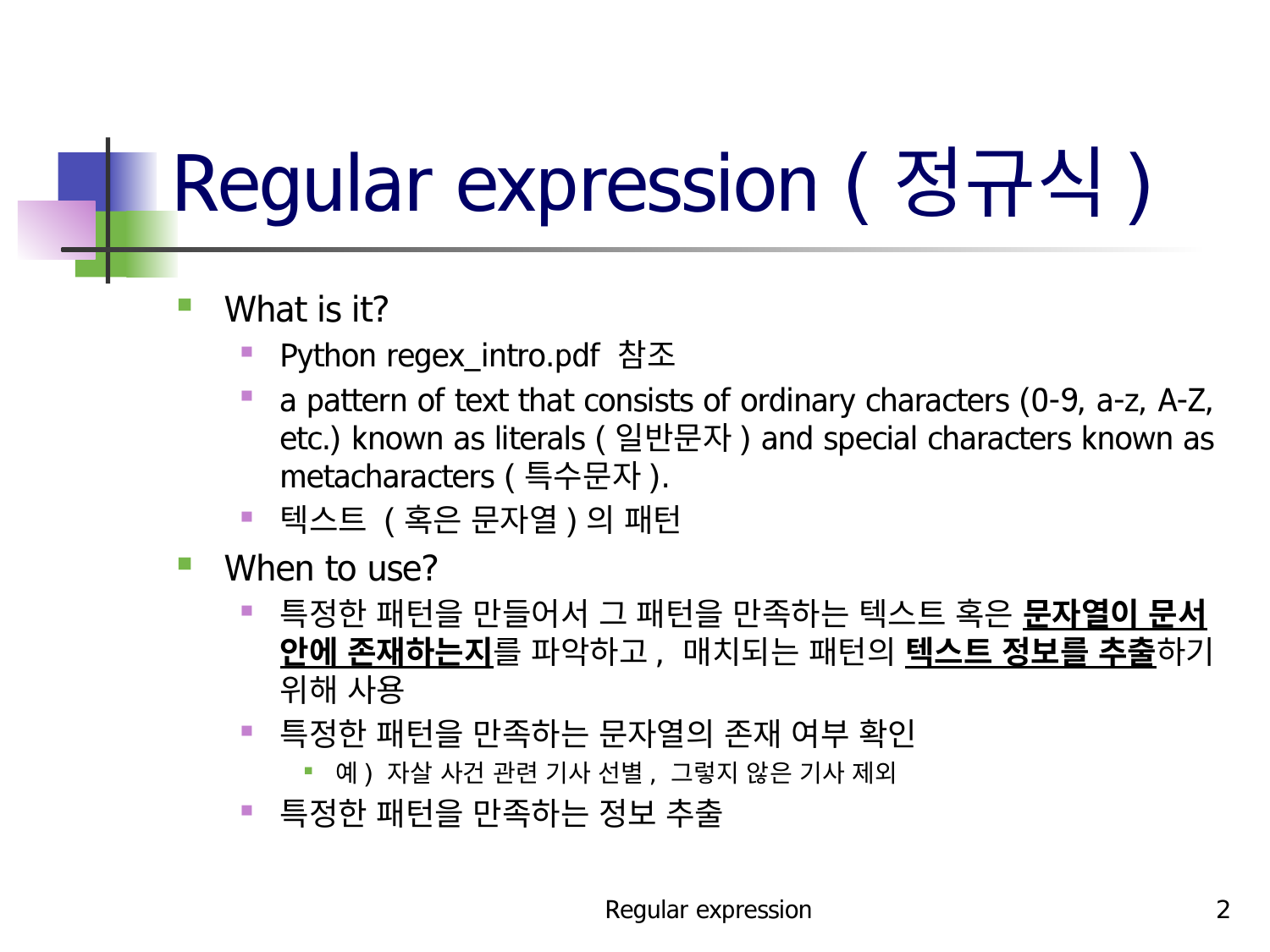

# Regular expression (정규식)
What is it?
Python regex_intro.pdf 참조
a pattern of text that consists of ordinary characters (0-9, a-z, A-Z, etc.) known as literals (일반문자) and special characters known as metacharacters (특수문자).
텍스트 (혹은 문자열)의 패턴
When to use?
특정한 패턴을 만들어서 그 패턴을 만족하는 텍스트 혹은 문자열이 문서 안에 존재하는지를 파악하고, 매치되는 패턴의 텍스트 정보를 추출하기 위해 사용
특정한 패턴을 만족하는 문자열의 존재 여부 확인
예) 자살 사건 관련 기사 선별, 그렇지 않은 기사 제외
특정한 패턴을 만족하는 정보 추출
Regular expression
2